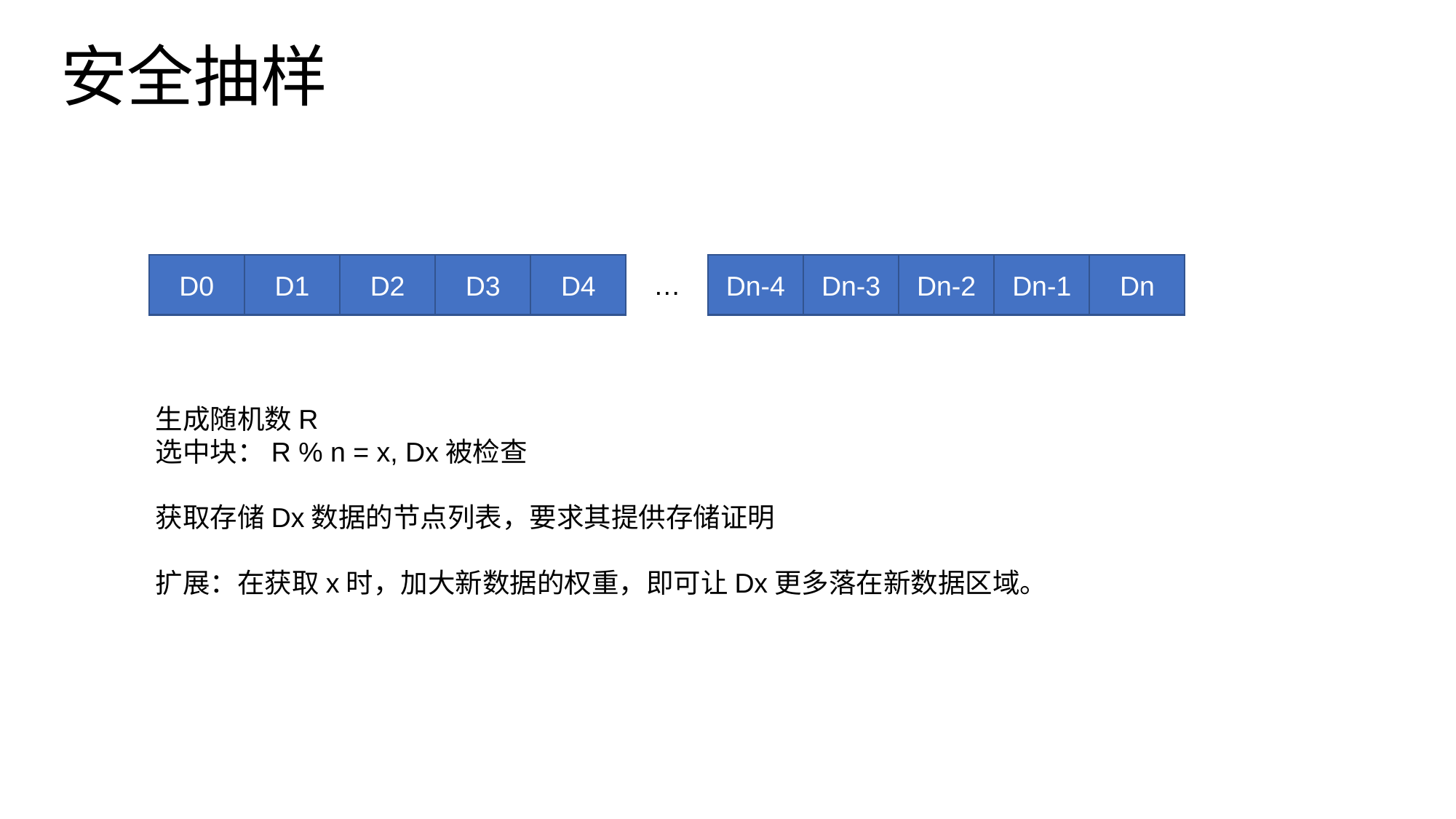

# 安全抽样
Dn-3
Dn-2
Dn
D1
D2
D4
Dn-4
Dn-1
D0
D3
…
生成随机数R
选中块：R % n = x, Dx被检查

获取存储Dx数据的节点列表，要求其提供存储证明

扩展：在获取x时，加大新数据的权重，即可让Dx更多落在新数据区域。